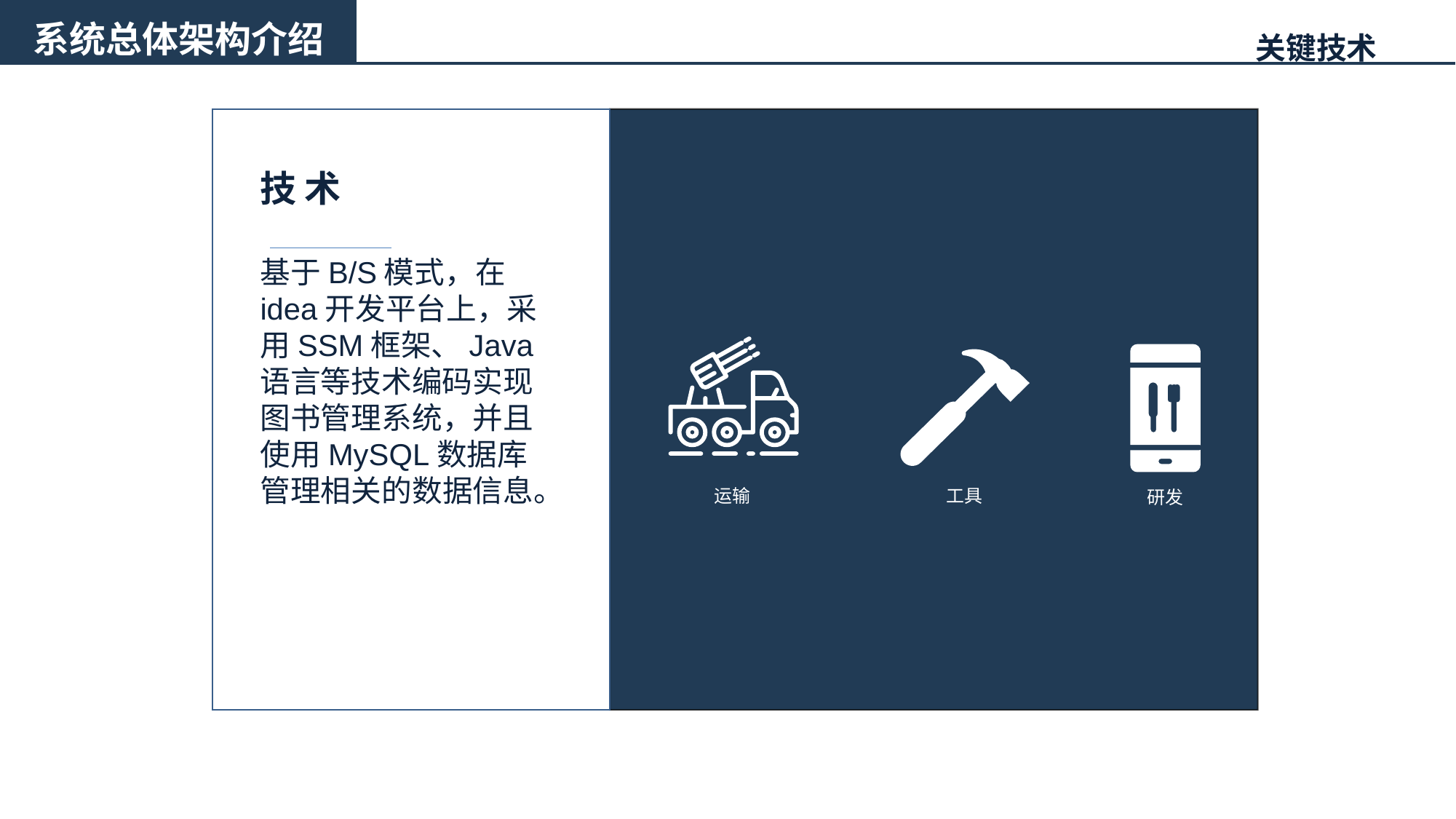

系统总体架构介绍
关键技术

技 术
基于B/S模式，在idea开发平台上，采用SSM框架、Java语言等技术编码实现图书管理系统，并且使用MySQL数据库管理相关的数据信息。

工具
运输
研发